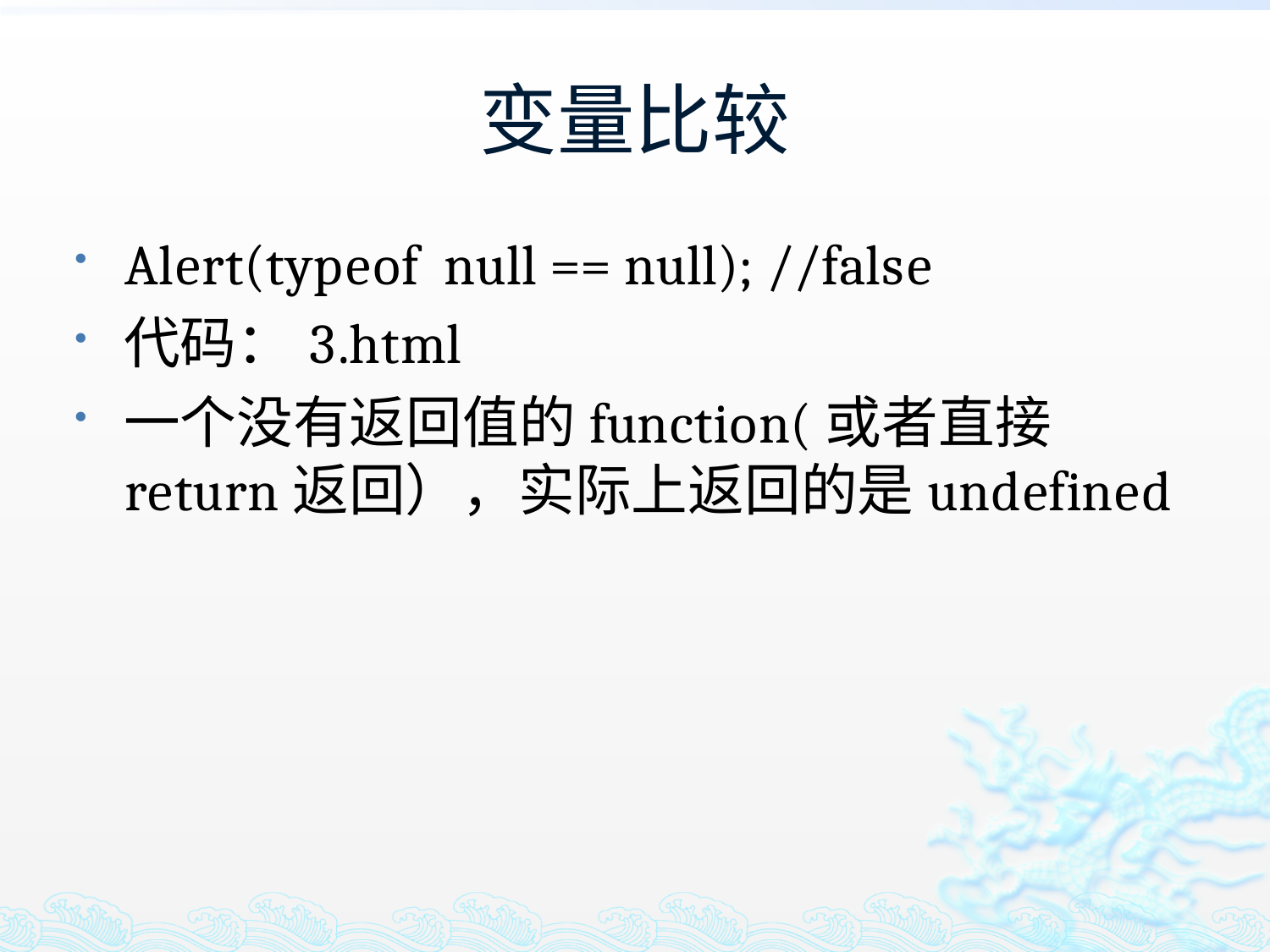

# 变量比较
Alert(typeof  null == null); //false
代码：3.html
一个没有返回值的function(或者直接return返回），实际上返回的是undefined